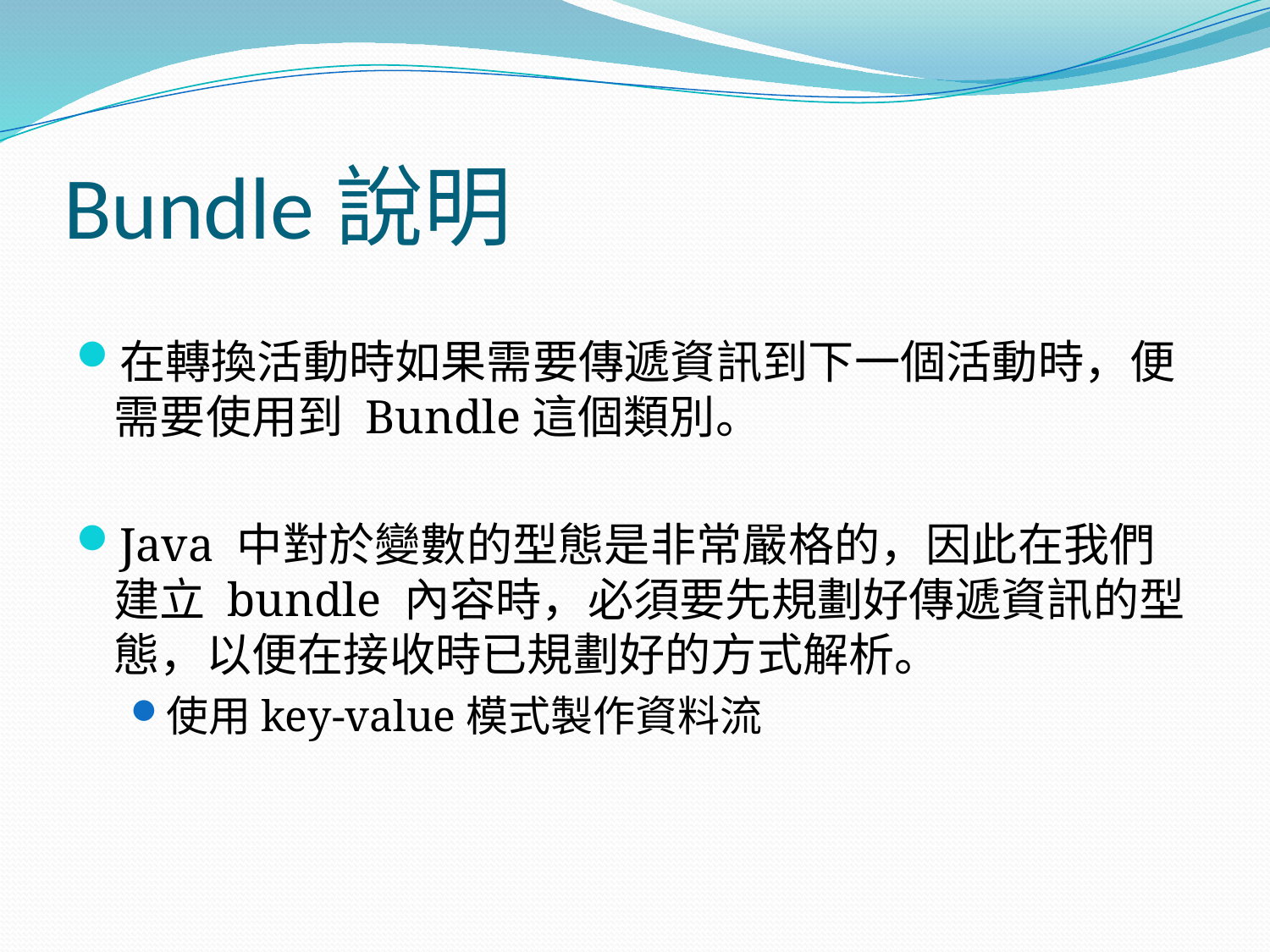

# Bundle說明
在轉換活動時如果需要傳遞資訊到下一個活動時，便需要使用到 Bundle這個類別。

Java 中對於變數的型態是非常嚴格的，因此在我們建立 bundle 內容時，必須要先規劃好傳遞資訊的型態，以便在接收時已規劃好的方式解析。
使用key-value模式製作資料流